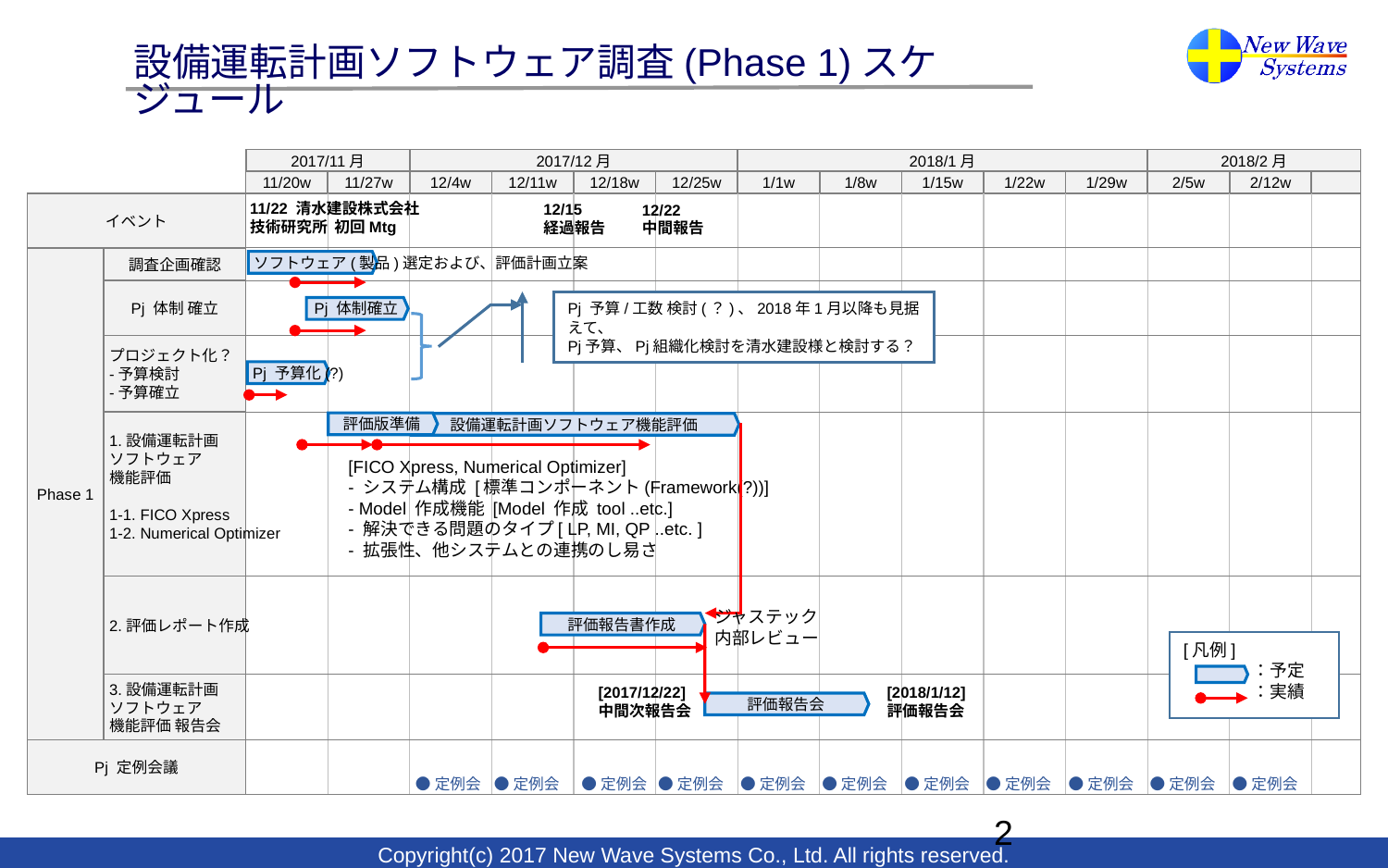

設備運転計画ソフトウェア調査(Phase 1)スケジュール

2017/12月
2017/11月
2018/1月
2018/2月
11/20w
11/27w
12/4w
12/11w
12/18w
12/25w
1/1w
1/8w
1/15w
1/22w
1/29w
2/5w
2/12w

11/22 清水建設株式会社
技術研究所  初回Mtg
12/15
経過報告
イベント
12/22
中間報告
調査企画確認
Phase 1
ソフトウェア(製品)選定および、評価計画立案
Pj 体制 確立
Pj 予算/工数 検討(？)、2018年1月以降も見据えて、
Pj予算、Pj組織化検討を清水建設様と検討する？
Pj 体制確立

プロジェクト化？
-予算検討
-予算確立
Pj 予算化(?)
1.設備運転計画
ソフトウェア
機能評価

1-1. FICO Xpress
1-2. Numerical Optimizer

評価版準備
設備運転計画ソフトウェア機能評価
[FICO Xpress, Numerical Optimizer]
- システム構成 [標準コンポーネント(Framework(?))]
- Model 作成機能 [Model 作成 tool ..etc.]
- 解決できる問題のタイプ[ LP, MI, QP ..etc. ]
- 拡張性、他システムとの連携のし易さ
2.評価レポート作成
ジャステック
内部レビュー
評価報告書作成
[凡例]
　　　　：予定
　　　　：実績

3.設備運転計画
ソフトウェア
機能評価 報告会

[2017/12/22]
中間次報告会
[2018/1/12]
評価報告会
評価報告会
Pj 定例会議
●定例会
●定例会
●定例会
●定例会
●定例会
●定例会
●定例会
●定例会
●定例会
●定例会
●定例会
2